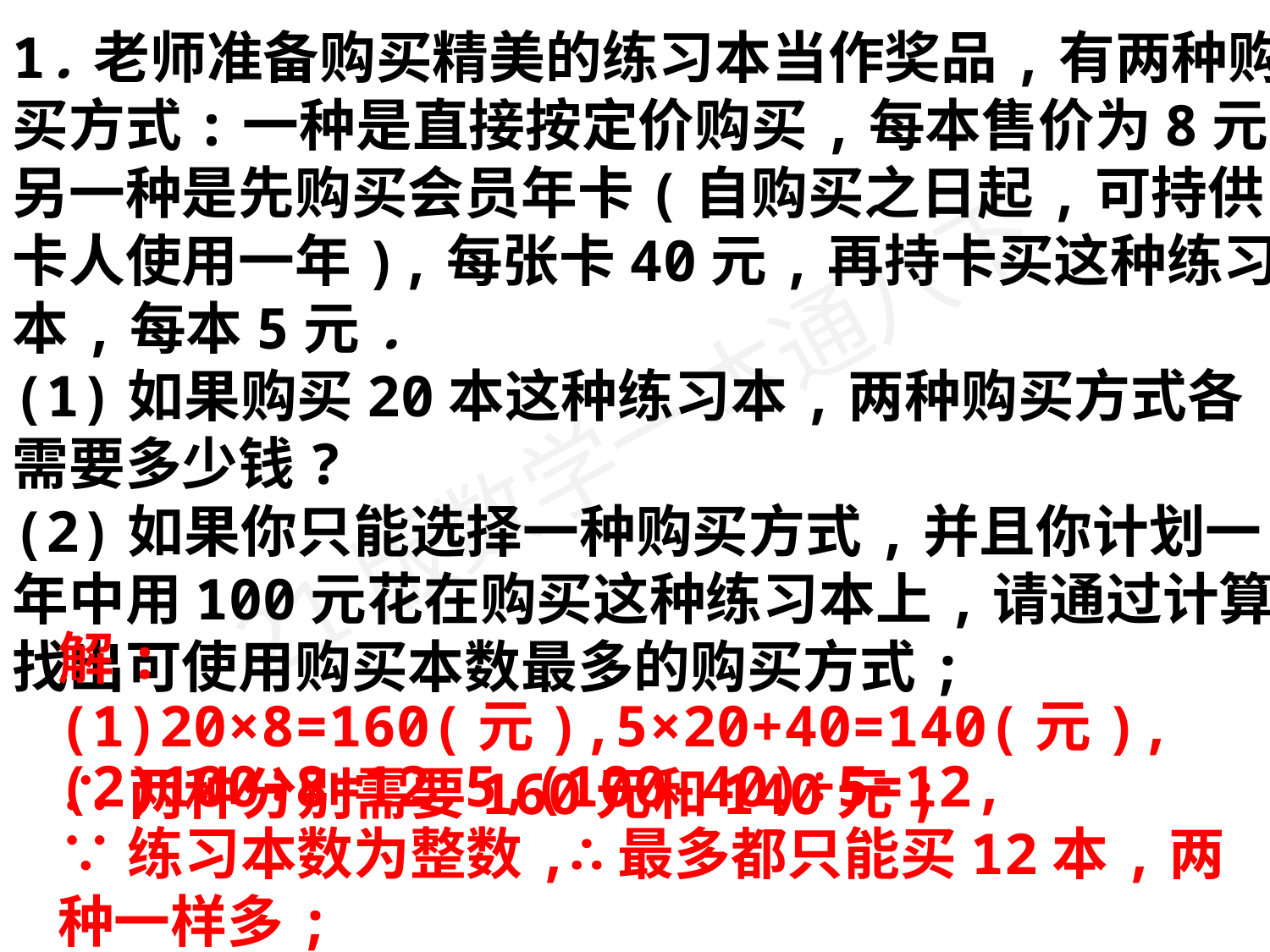

1.老师准备购买精美的练习本当作奖品,有两种购买方式:一种是直接按定价购买,每本售价为8元;另一种是先购买会员年卡(自购买之日起,可持供卡人使用一年),每张卡40元,再持卡买这种练习本,每本5元.
(1)如果购买20本这种练习本,两种购买方式各需要多少钱?
(2)如果你只能选择一种购买方式,并且你计划一年中用100元花在购买这种练习本上,请通过计算找出可使用购买本数最多的购买方式;
解:(1)20×8=160(元),5×20+40=140(元),
∴两种分别需要160元和140元;
(2)100÷8=12.5,(100-40)÷5=12,
∵练习本数为整数,∴最多都只能买12本,两种一样多;